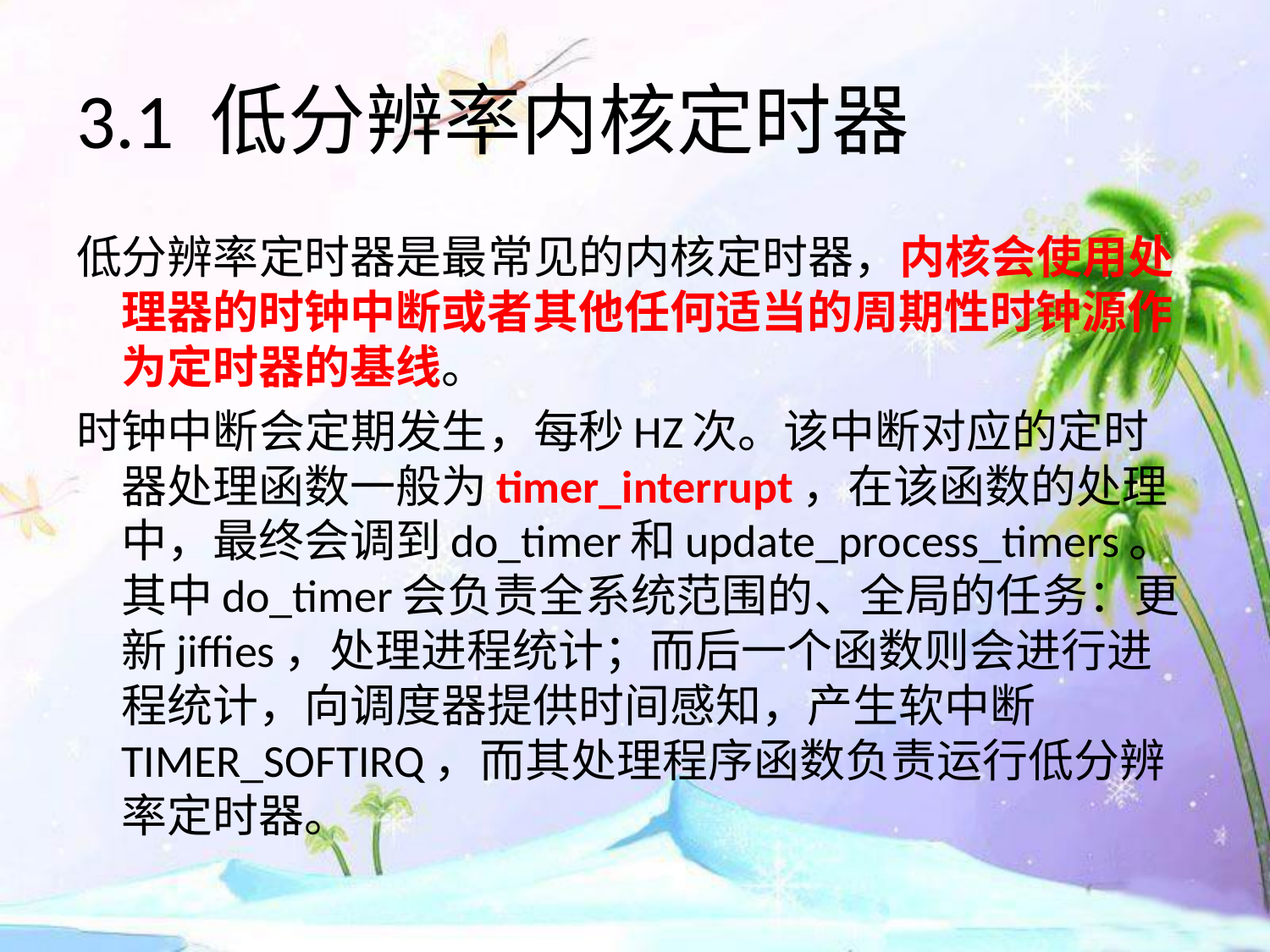

# 3.1 低分辨率内核定时器
低分辨率定时器是最常见的内核定时器，内核会使用处理器的时钟中断或者其他任何适当的周期性时钟源作为定时器的基线。
时钟中断会定期发生，每秒HZ次。该中断对应的定时器处理函数一般为timer_interrupt，在该函数的处理中，最终会调到do_timer和update_process_timers。其中do_timer会负责全系统范围的、全局的任务：更新jiffies，处理进程统计；而后一个函数则会进行进程统计，向调度器提供时间感知，产生软中断TIMER_SOFTIRQ，而其处理程序函数负责运行低分辨率定时器。